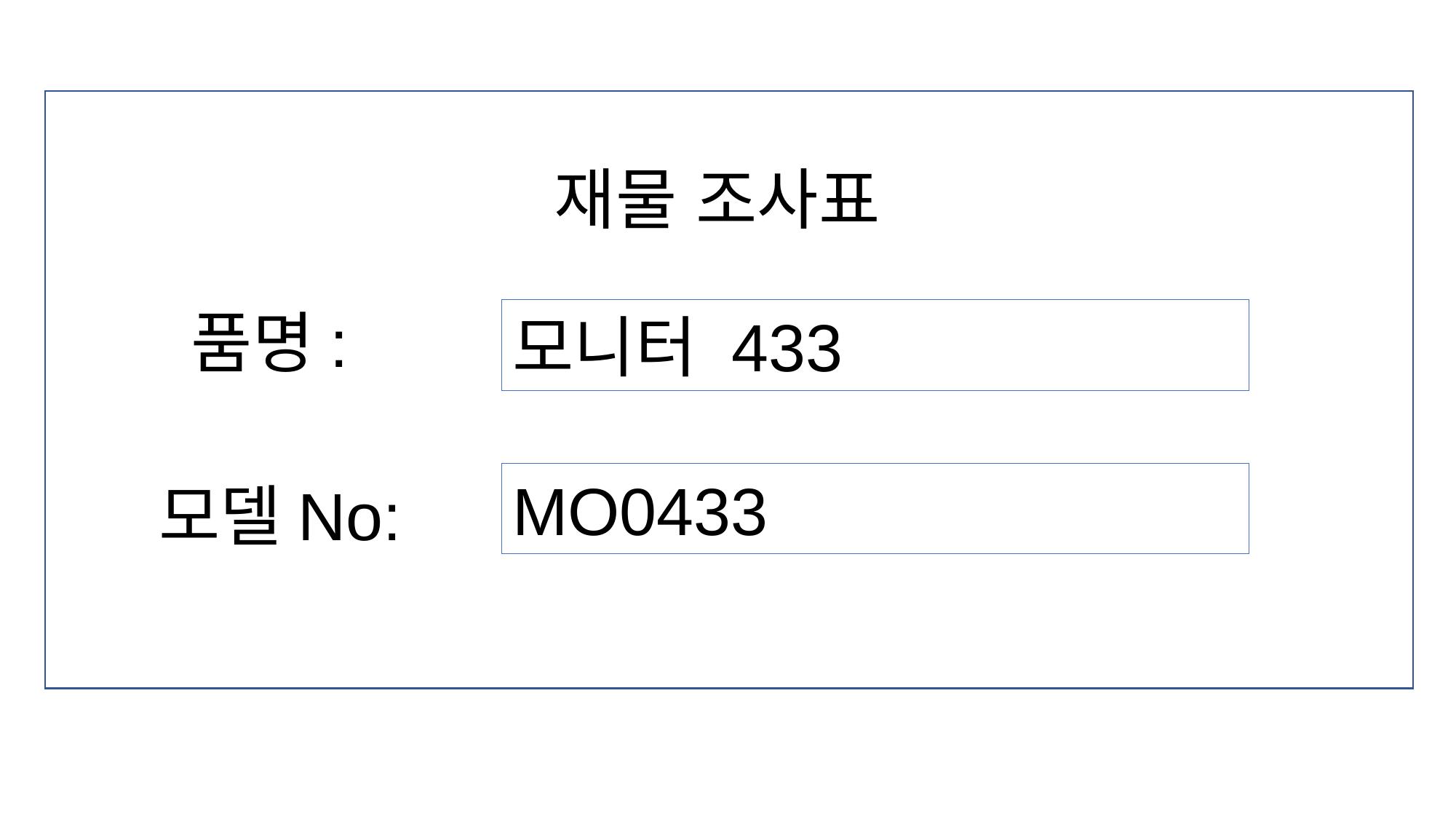

재물 조사표
품명:
모니터 433
MO0433
모델No: